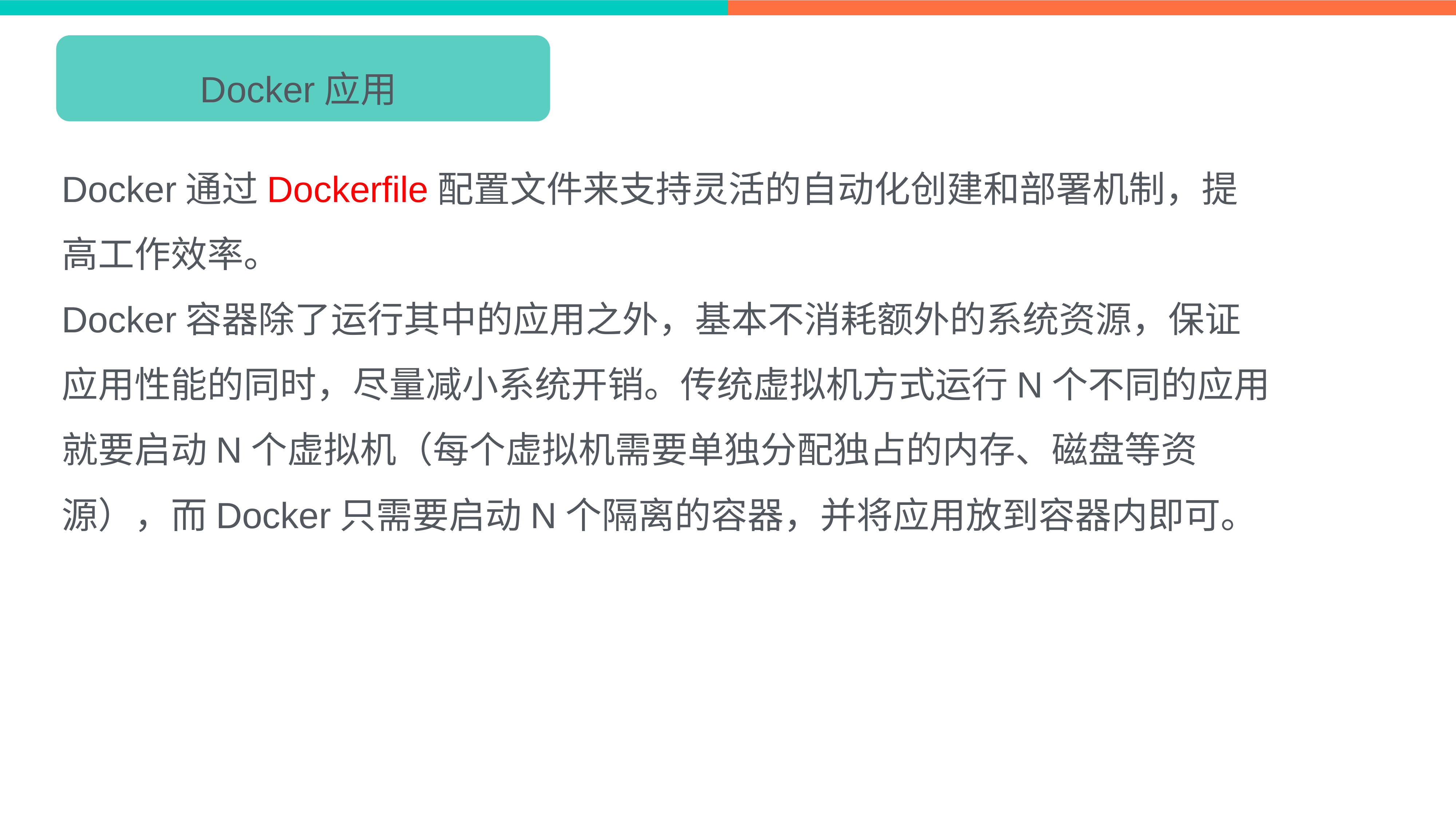

Docker应用
Docker通过Dockerfile配置文件来支持灵活的自动化创建和部署机制，提高工作效率。
Docker容器除了运行其中的应用之外，基本不消耗额外的系统资源，保证应用性能的同时，尽量减小系统开销。传统虚拟机方式运行N个不同的应用就要启动N个虚拟机（每个虚拟机需要单独分配独占的内存、磁盘等资源），而Docker只需要启动N个隔离的容器，并将应用放到容器内即可。